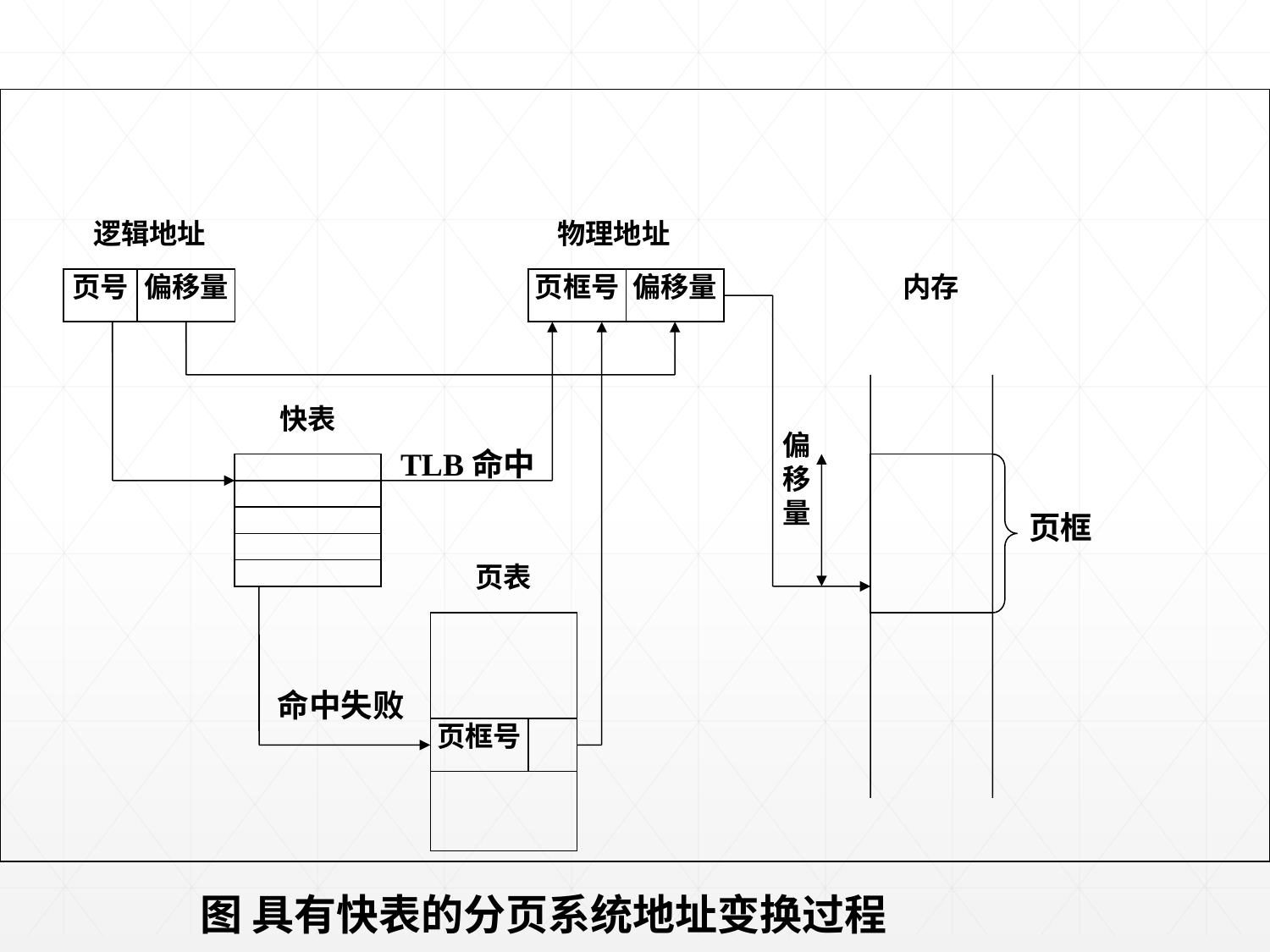

逻辑地址
页号
偏移量
物理地址
页框号
偏移量
内存

偏
移
量

快表

TLB命中

页框
页表

页框号

命中失败
图 具有快表的分页系统地址变换过程